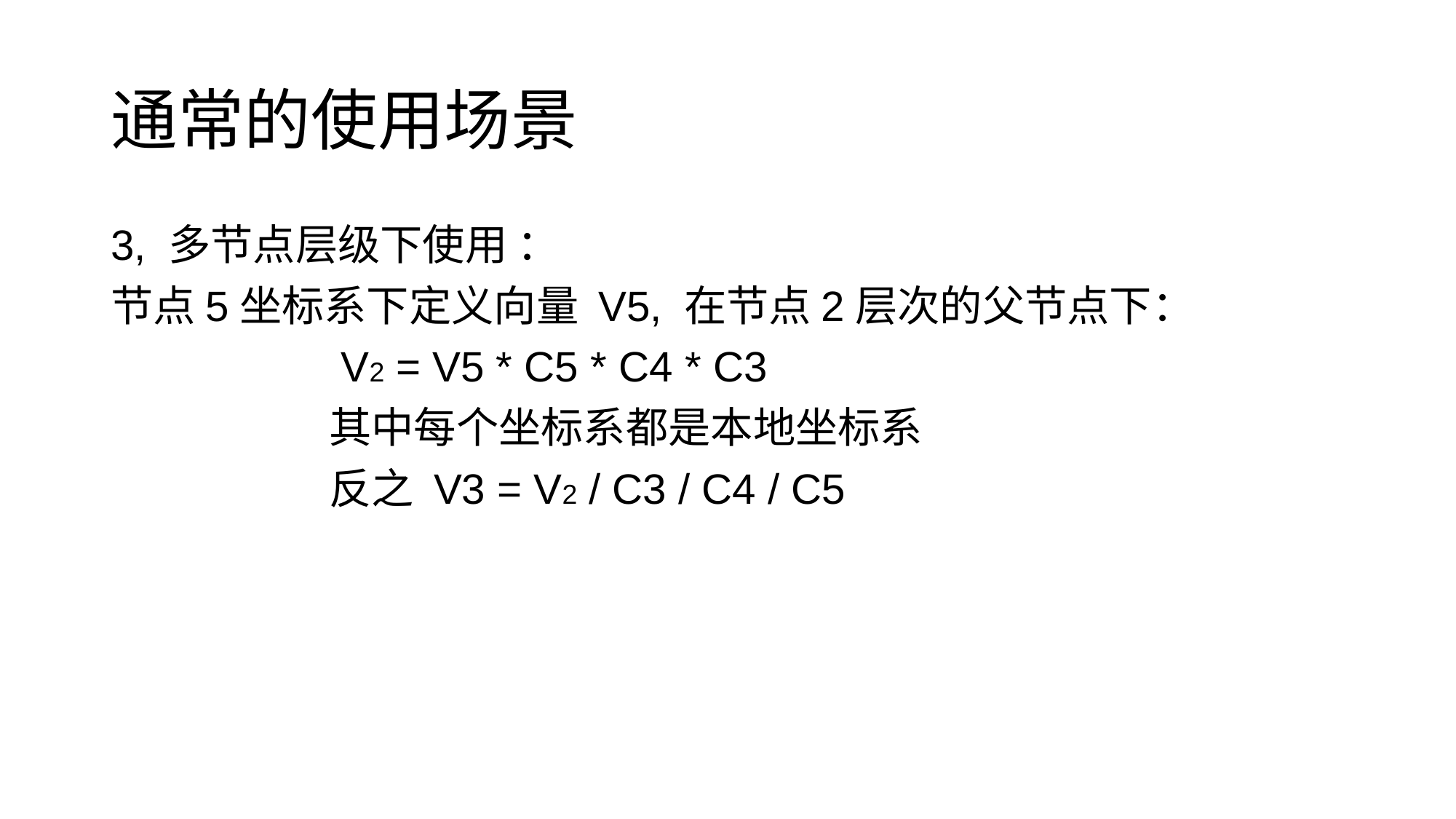

# 通常的使用场景
3, 多节点层级下使用 ：
节点5坐标系下定义向量 V5, 在节点2层次的父节点下：
		 V2 = V5 * C5 * C4 * C3
		其中每个坐标系都是本地坐标系
		反之 V3 = V2 / C3 / C4 / C5